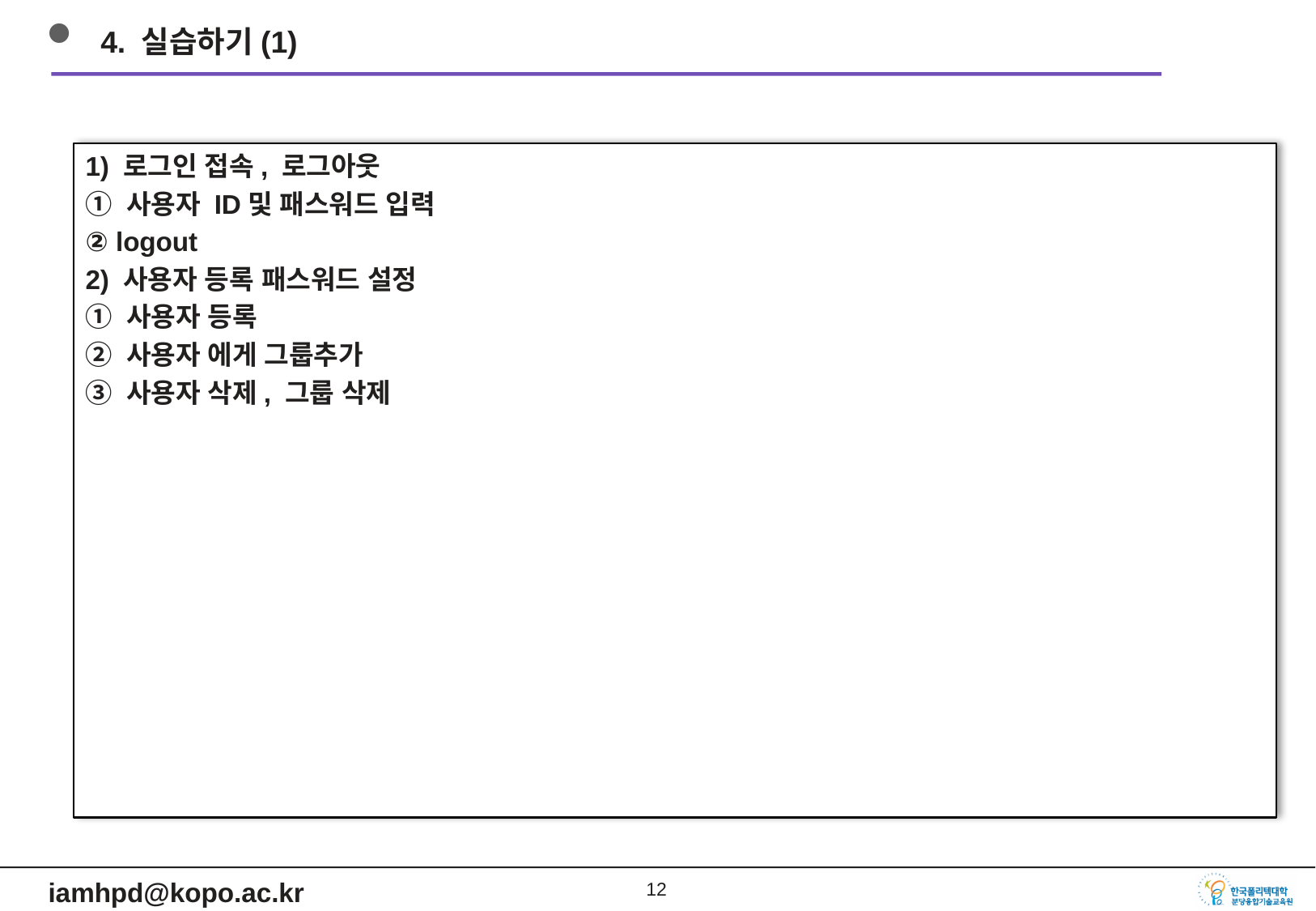

4. 실습하기(1)
1) 로그인 접속, 로그아웃
① 사용자 ID및 패스워드 입력
② logout
2) 사용자 등록 패스워드 설정
① 사용자 등록
② 사용자 에게 그룹추가
③ 사용자 삭제, 그룹 삭제
12